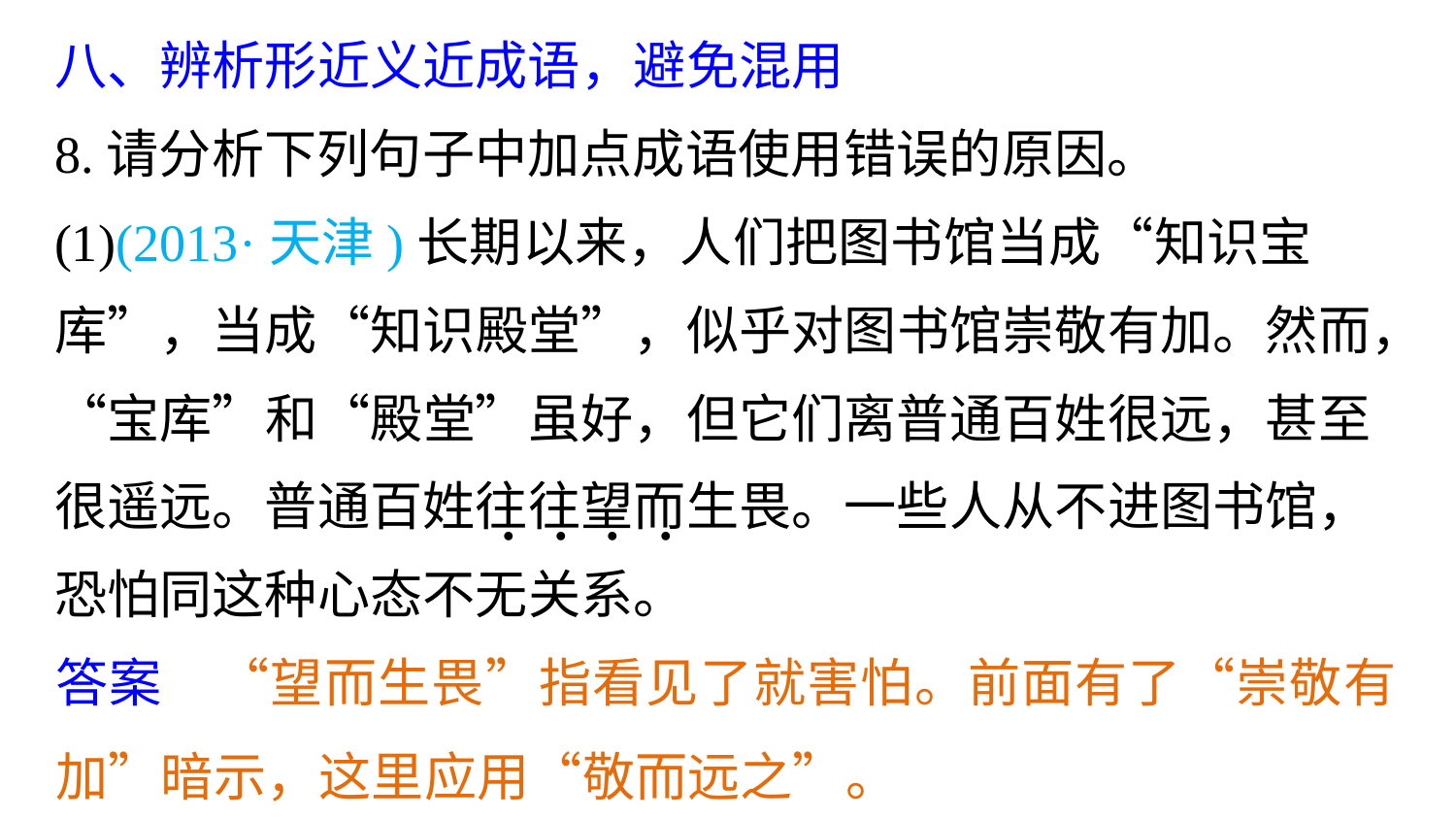

八、辨析形近义近成语，避免混用
8.请分析下列句子中加点成语使用错误的原因。
(1)(2013·天津)长期以来，人们把图书馆当成“知识宝库”，当成“知识殿堂”，似乎对图书馆崇敬有加。然而，“宝库”和“殿堂”虽好，但它们离普通百姓很远，甚至很遥远。普通百姓往往望而生畏。一些人从不进图书馆，恐怕同这种心态不无关系。
.   .   .   .
答案　“望而生畏”指看见了就害怕。前面有了“崇敬有加”暗示，这里应用“敬而远之”。